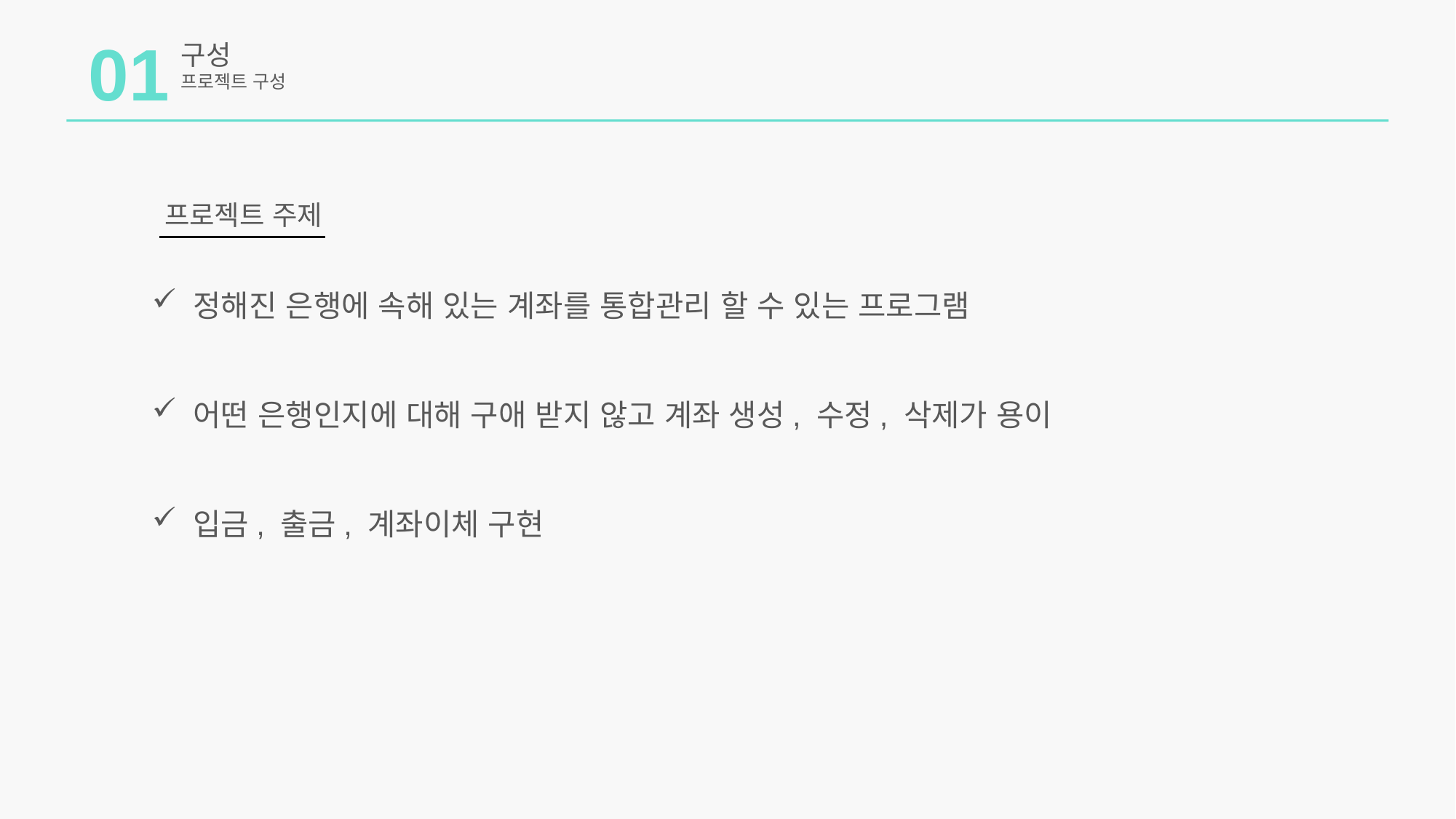

01
구성
프로젝트 구성

프로젝트 주제
정해진 은행에 속해 있는 계좌를 통합관리 할 수 있는 프로그램

어떤 은행인지에 대해 구애 받지 않고 계좌 생성, 수정, 삭제가 용이

입금, 출금, 계좌이체 구현